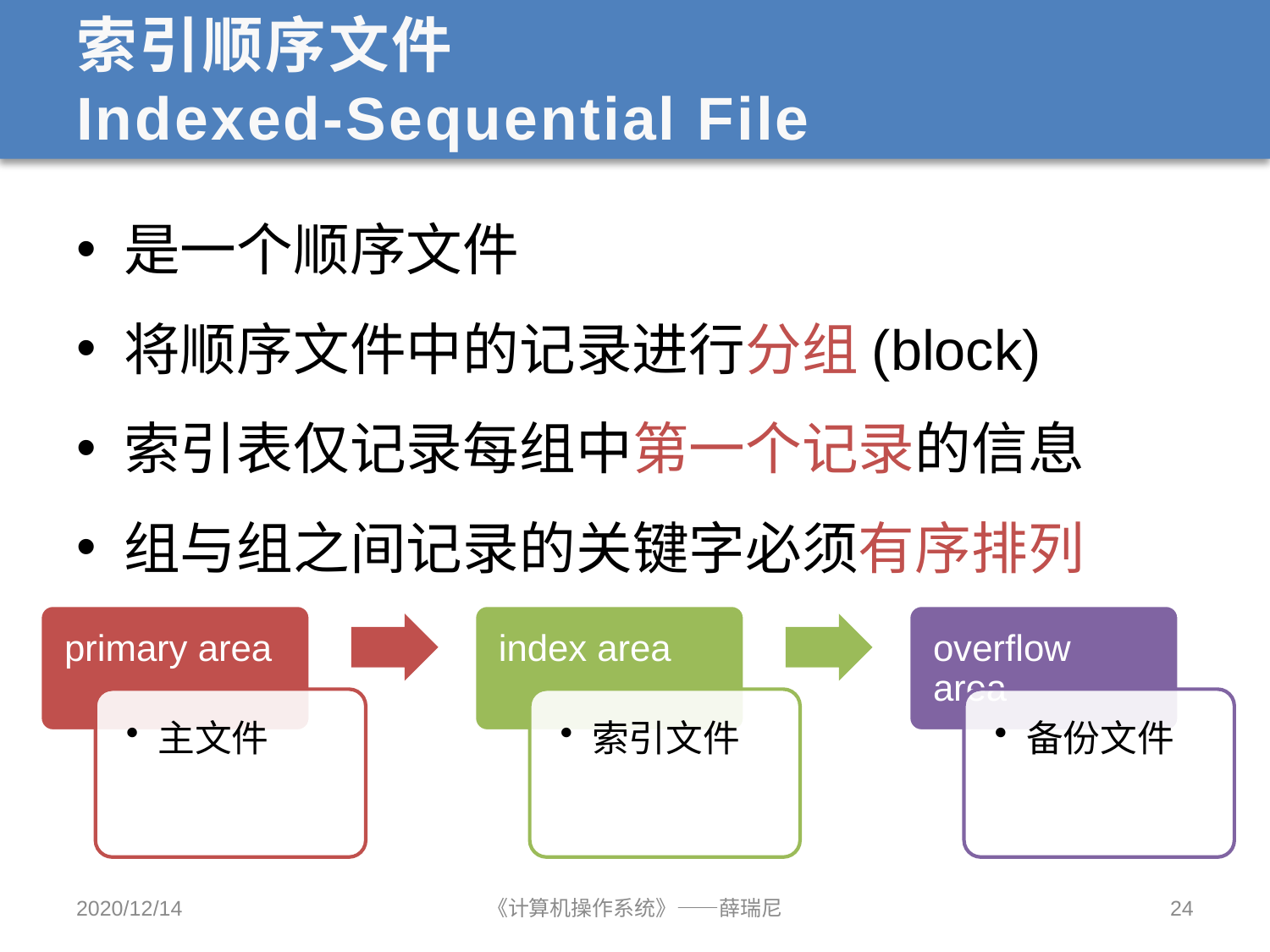

# 索引顺序文件 Indexed-Sequential File
是一个顺序文件
将顺序文件中的记录进行分组(block)
索引表仅记录每组中第一个记录的信息
组与组之间记录的关键字必须有序排列

primary area
主文件

index area
索引文件

overflow area
备份文件
2020/12/14
《计算机操作系统》——薛瑞尼
24